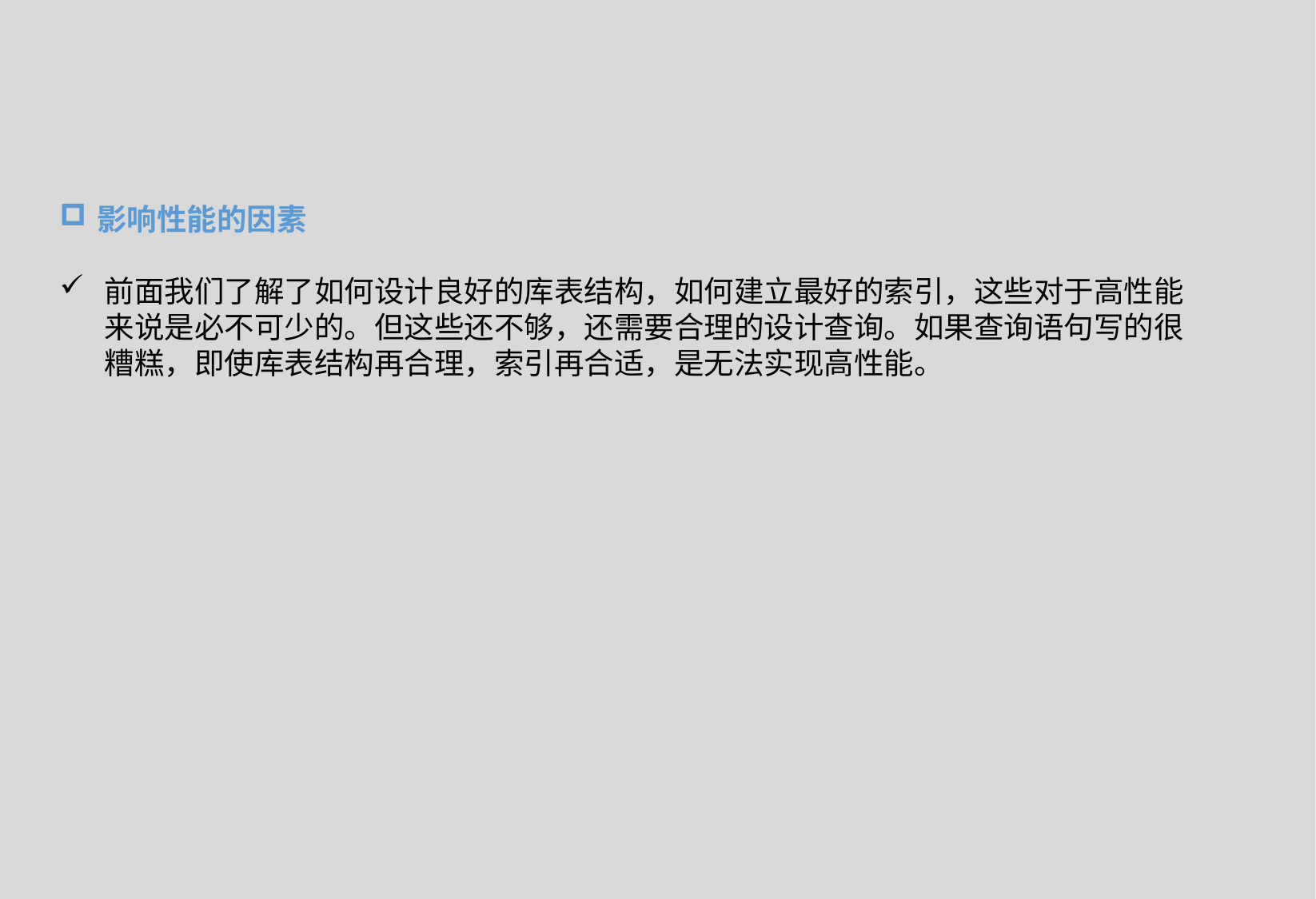

影响性能的因素

前面我们了解了如何设计良好的库表结构，如何建立最好的索引，这些对于高性能来说是必不可少的。但这些还不够，还需要合理的设计查询。如果查询语句写的很糟糕，即使库表结构再合理，索引再合适，是无法实现高性能。